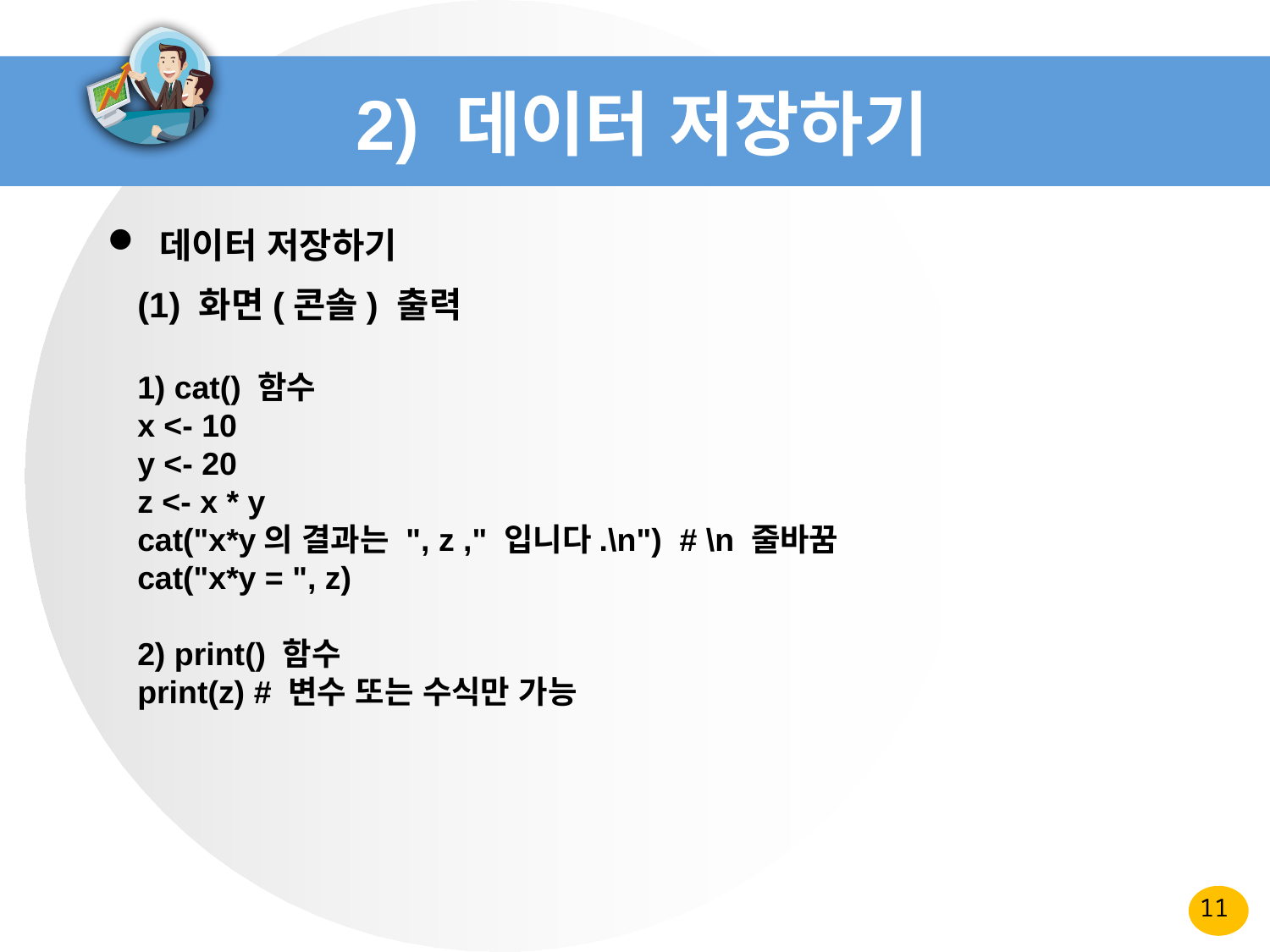

# 2) 데이터 저장하기
 데이터 저장하기
(1) 화면(콘솔) 출력

1) cat() 함수
x <- 10
y <- 20
z <- x * y
cat("x*y의 결과는 ", z ," 입니다.\n")  # \n 줄바꿈
cat("x*y = ", z)

2) print() 함수
print(z) # 변수 또는 수식만 가능
11